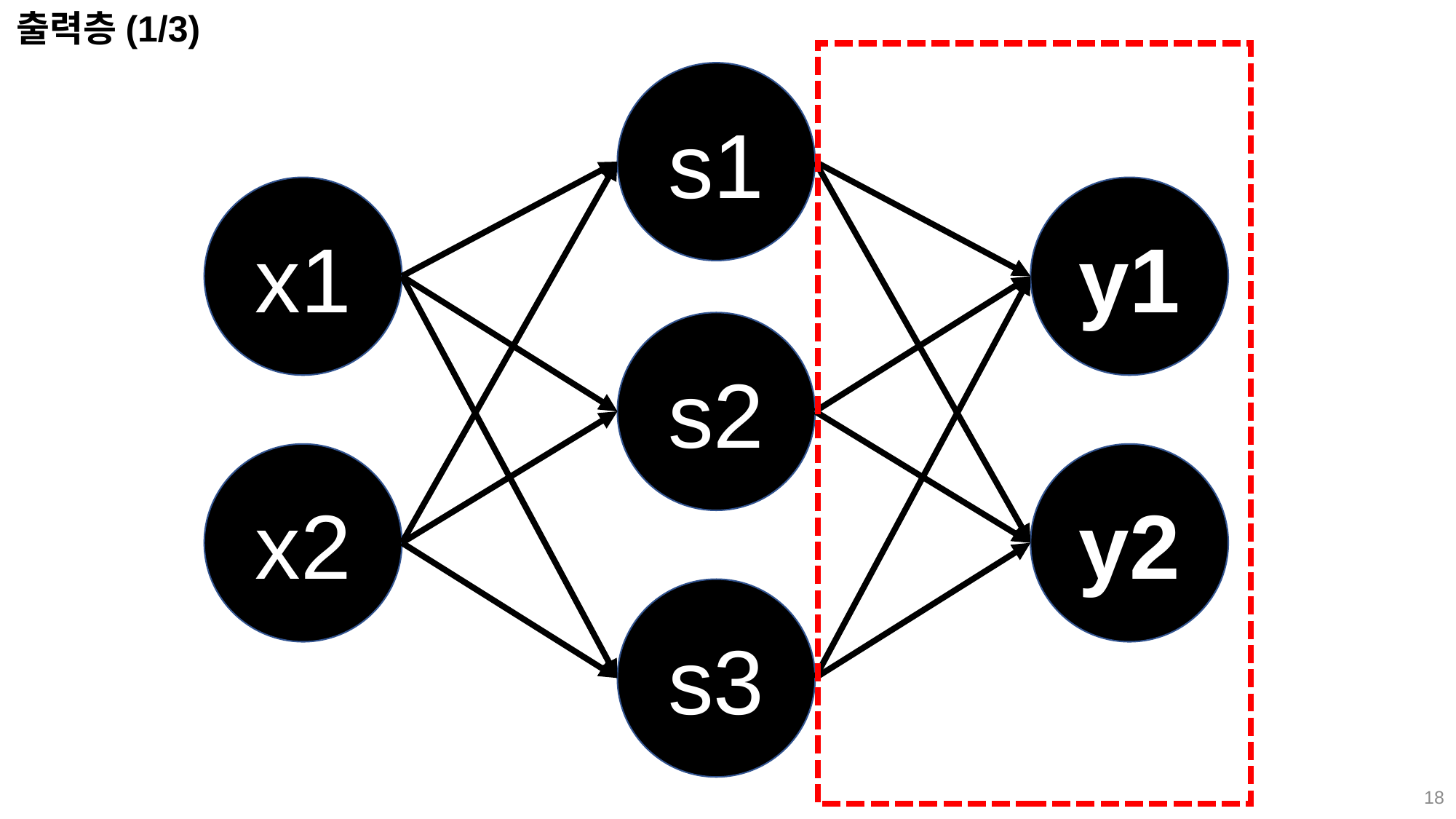

출력층(1/3)

s1
x1
y1
s2
x2
y2
s3
18